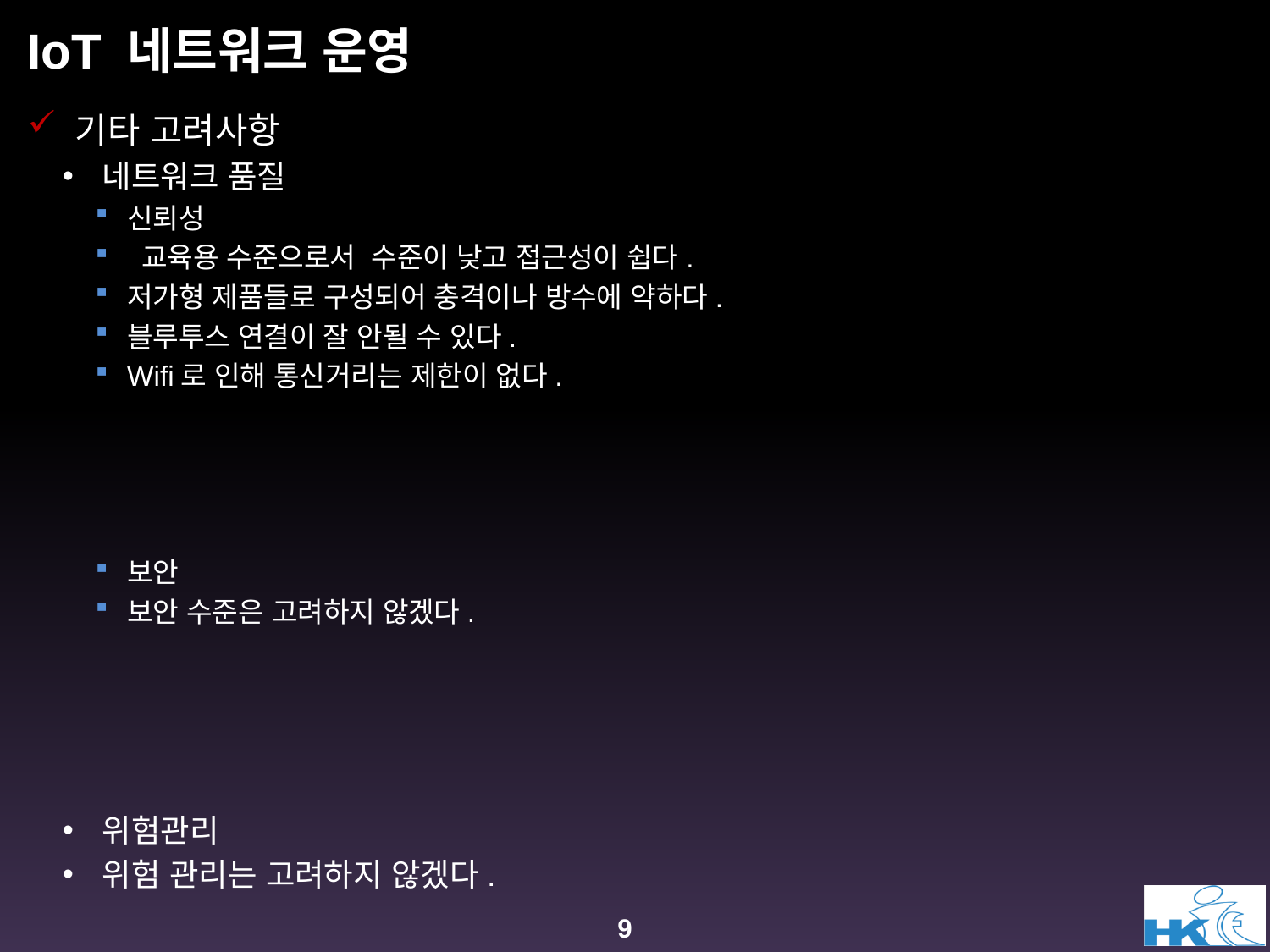

# IoT 네트워크 운영
기타 고려사항
네트워크 품질
신뢰성
 교육용 수준으로서  수준이 낮고 접근성이 쉽다.
저가형 제품들로 구성되어 충격이나 방수에 약하다.
블루투스 연결이 잘 안될 수 있다.
Wifi로 인해 통신거리는 제한이 없다.

보안
보안 수준은 고려하지 않겠다.

위험관리
위험 관리는 고려하지 않겠다.

9